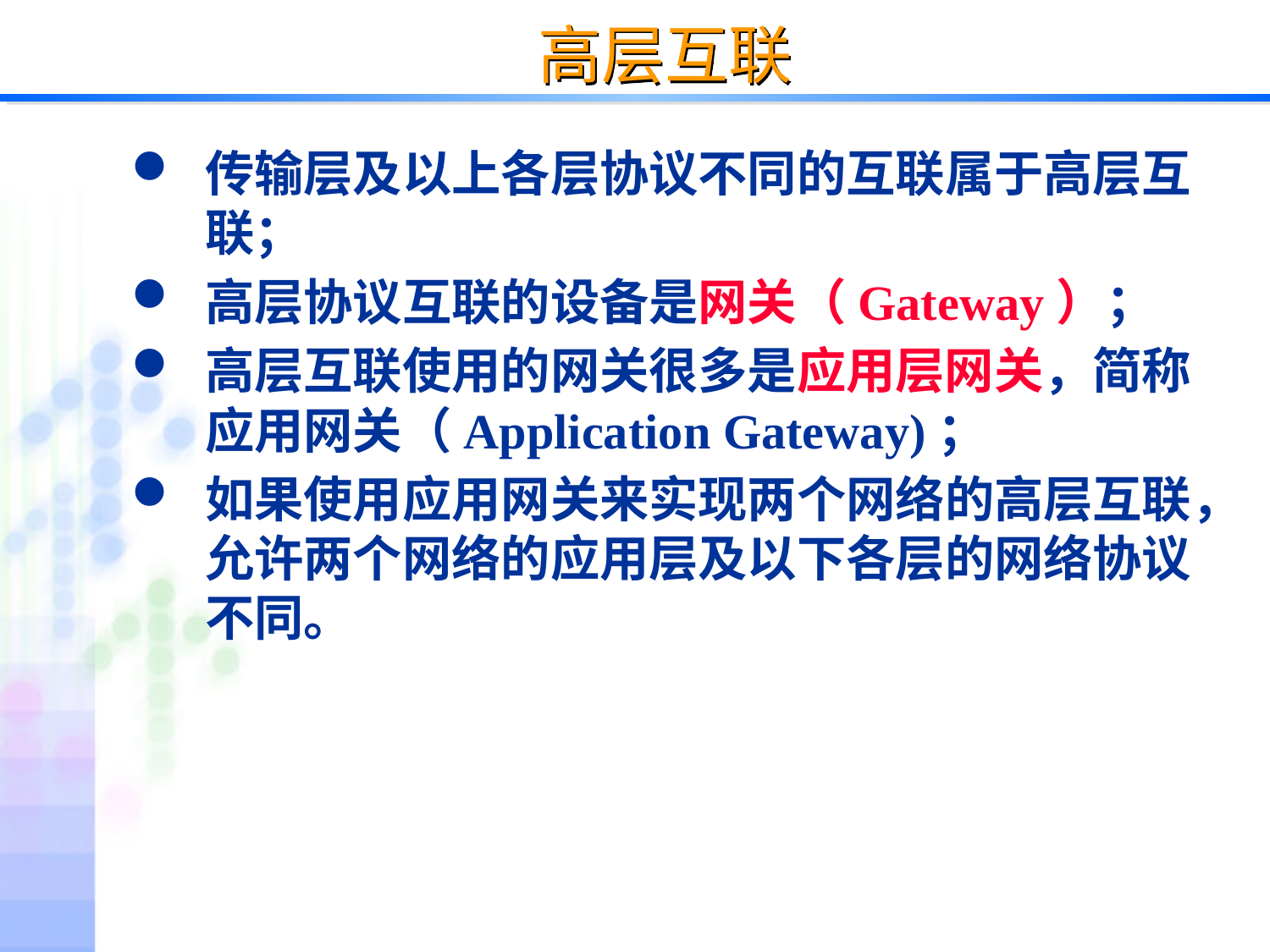

# 高层互联
传输层及以上各层协议不同的互联属于高层互联；
高层协议互联的设备是网关（Gateway）；
高层互联使用的网关很多是应用层网关，简称应用网关（Application Gateway)；
如果使用应用网关来实现两个网络的高层互联，允许两个网络的应用层及以下各层的网络协议不同。